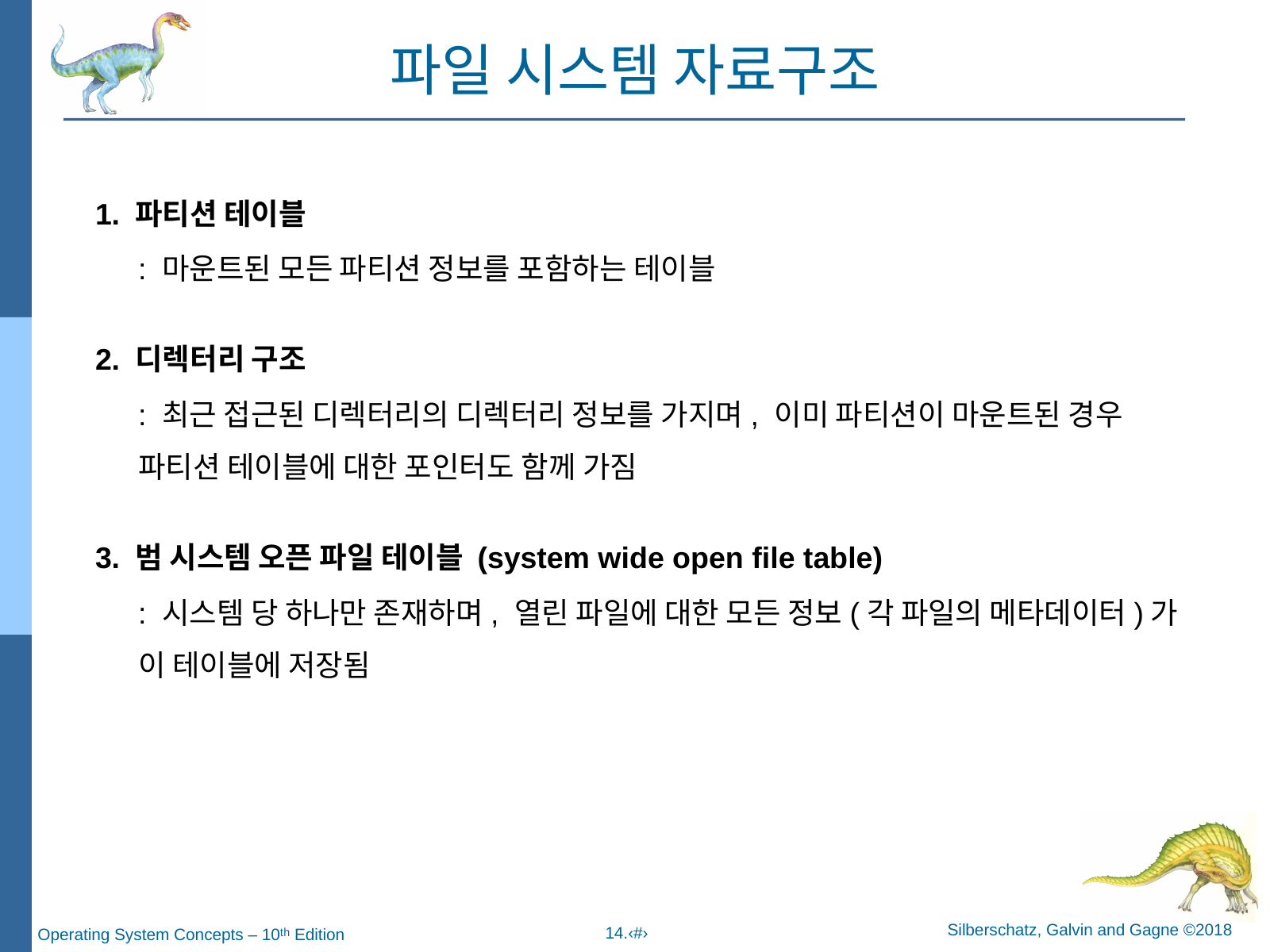

파일 시스템 자료구조

1. 파티션 테이블
: 마운트된 모든 파티션 정보를 포함하는 테이블

2. 디렉터리 구조
: 최근 접근된 디렉터리의 디렉터리 정보를 가지며, 이미 파티션이 마운트된 경우
파티션 테이블에 대한 포인터도 함께 가짐
3. 범 시스템 오픈 파일 테이블 (system wide open file table)
: 시스템 당 하나만 존재하며, 열린 파일에 대한 모든 정보(각 파일의 메타데이터)가
이 테이블에 저장됨

Silberschatz, Galvin and Gagne ©2018
14.‹#›
Operating System Concepts – 10ᵗʰ Edition